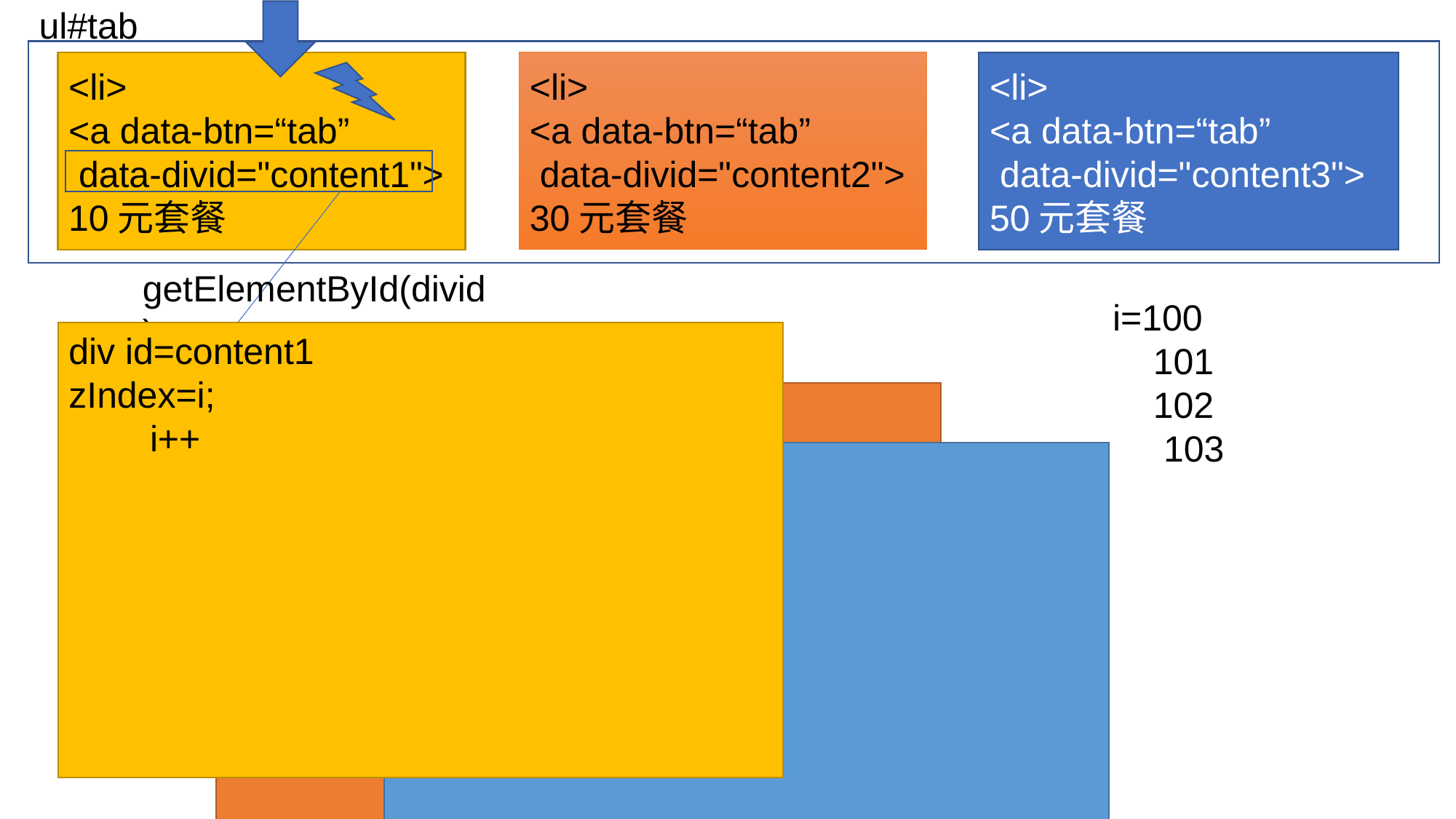

ul#tab

<li>
<a data-btn=“tab”
 data-divid="content2"> 30元套餐
<li>
<a data-btn=“tab”
 data-divid="content1">
10元套餐
<li>
<a data-btn=“tab”
 data-divid="content3"> 50元套餐

getElementById(divid)
i=100
    101
    102
     103
div id=content1
zIndex=i;
        i++
div id=content2
zIndex=i;
        i++
div id=content3
zIndex=i;
        i++